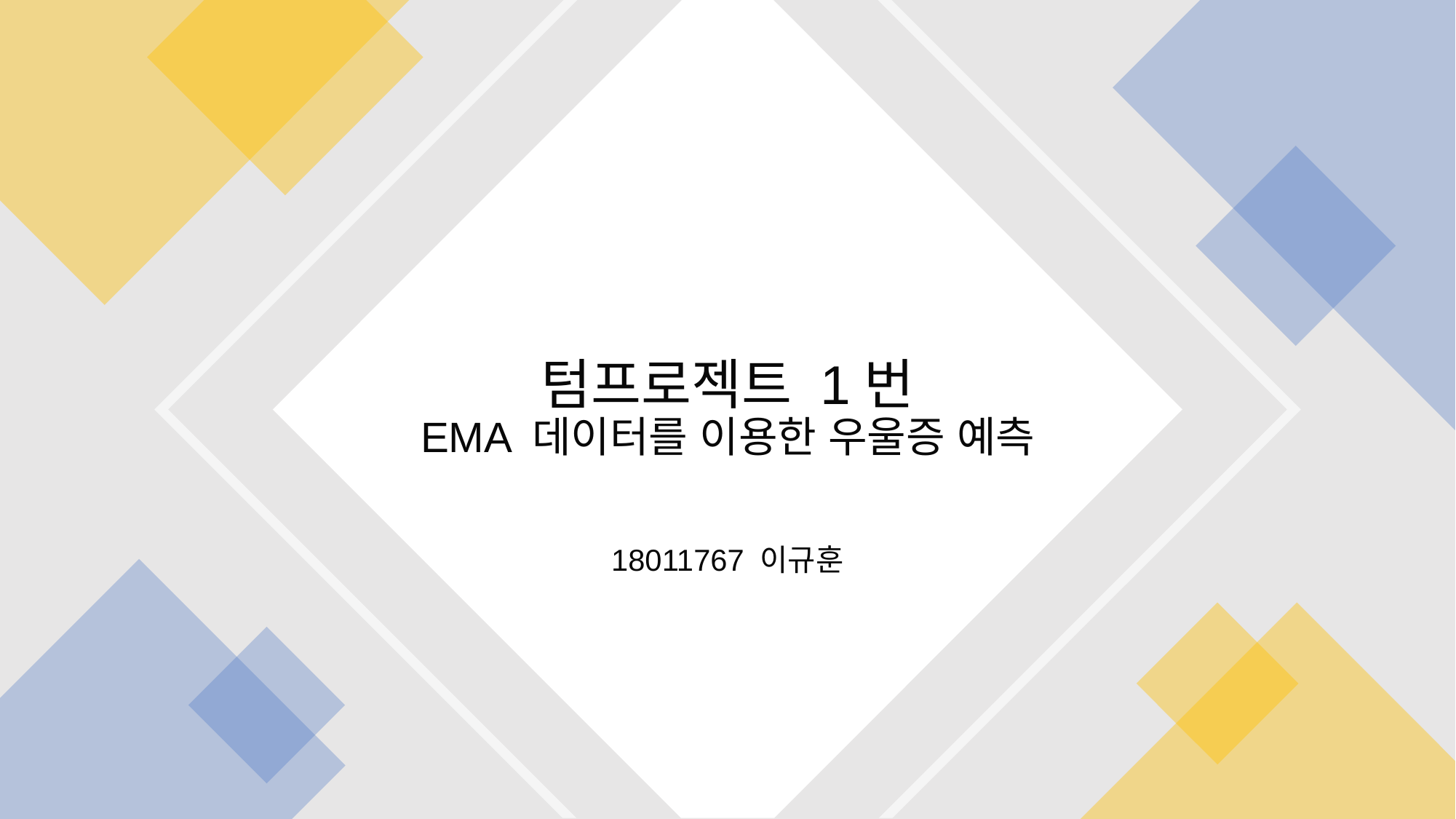

# 텀프로젝트 1번 EMA 데이터를 이용한 우울증 예측
18011767 이규훈